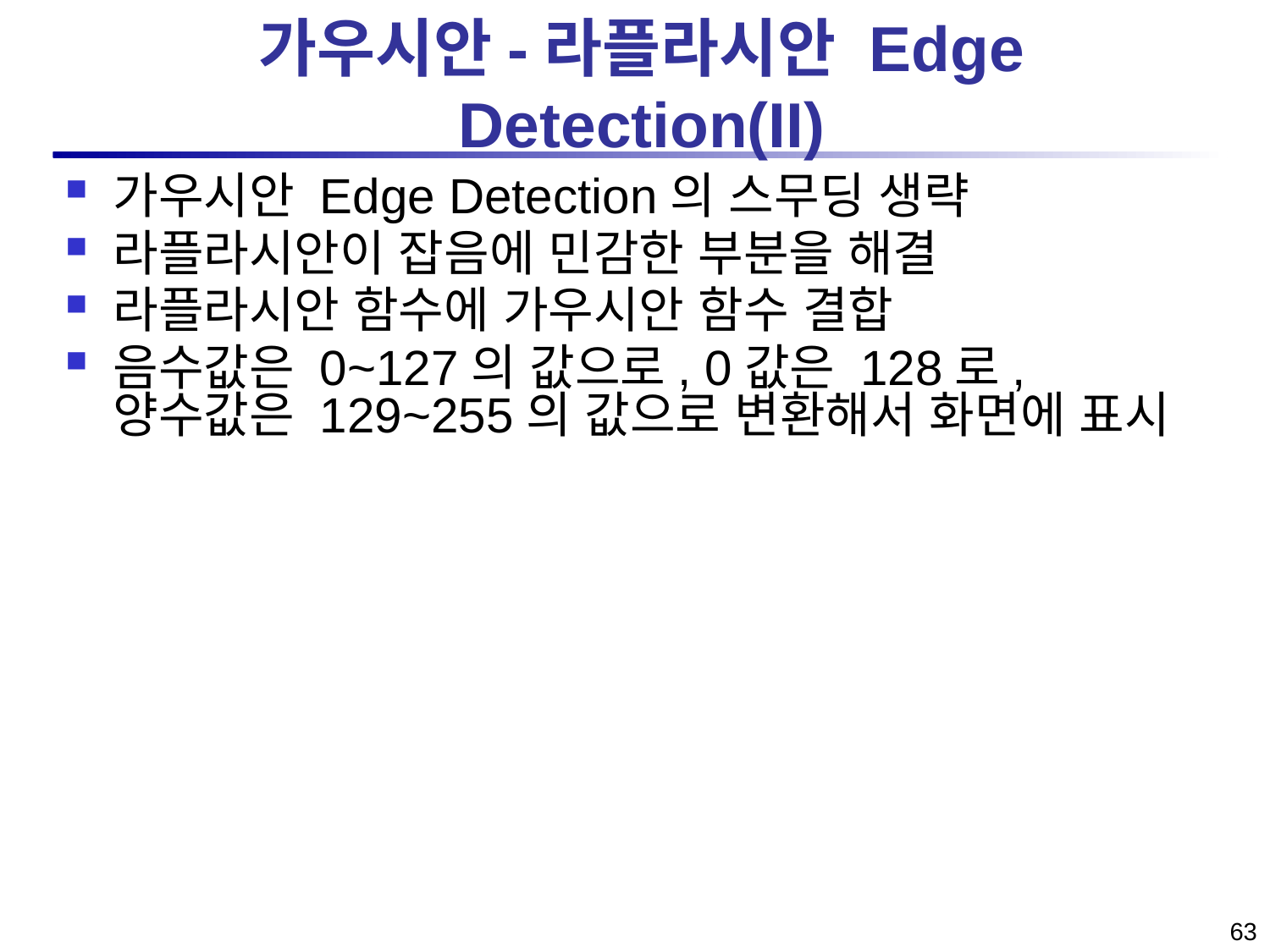

# 가우시안-라플라시안 Edge Detection(II)
가우시안 Edge Detection의 스무딩 생략
라플라시안이 잡음에 민감한 부분을 해결
라플라시안 함수에 가우시안 함수 결합
음수값은 0~127의 값으로, 0값은 128로, 양수값은 129~255의 값으로 변환해서 화면에 표시
63